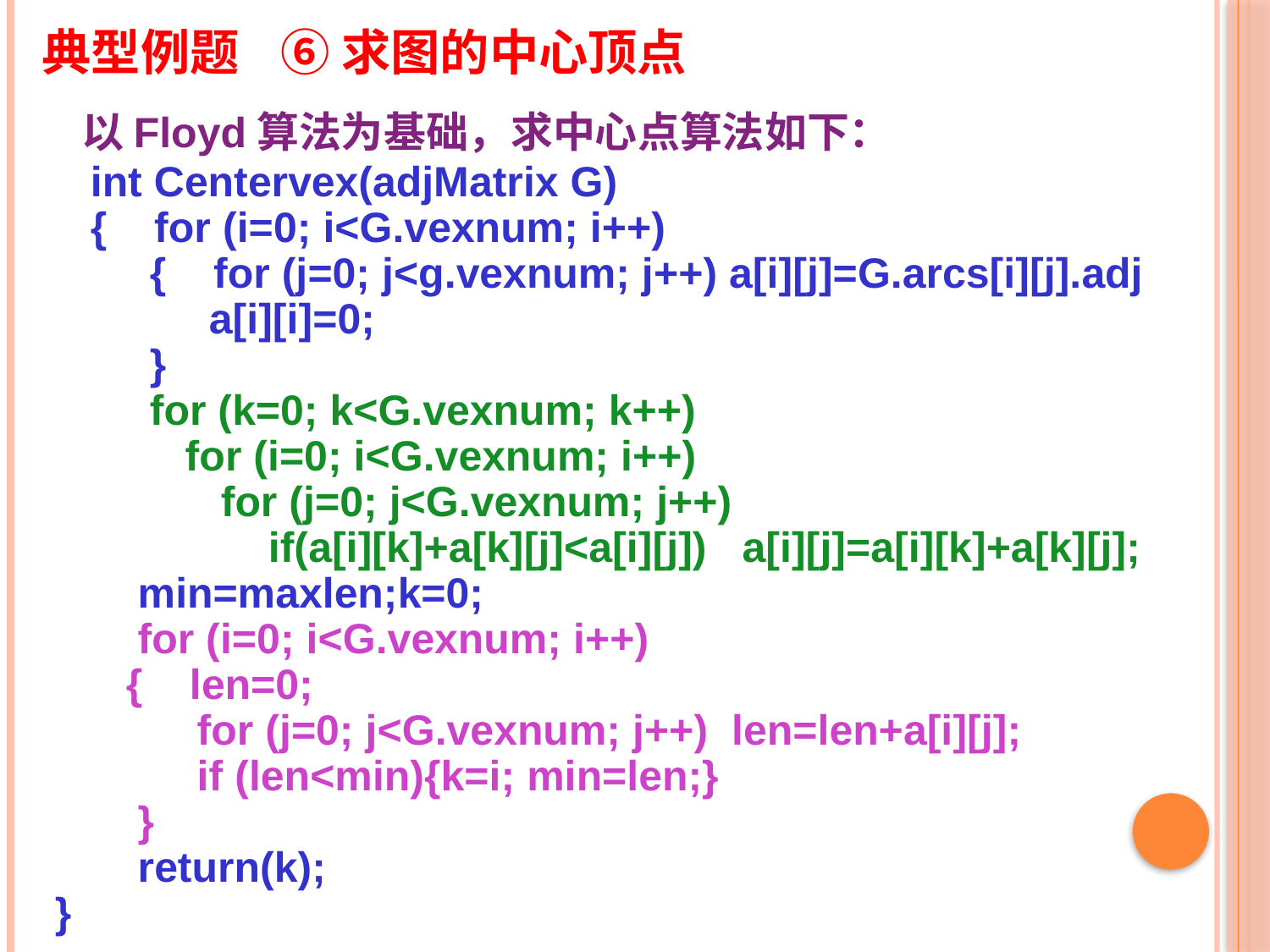

典型例题
# ⑥求图的中心顶点
 以Floyd算法为基础，求中心点算法如下：
   int Centervex(adjMatrix G)
   {    for (i=0; i<G.vexnum; i++)
        {    for (j=0; j<g.vexnum; j++) a[i][j]=G.arcs[i][j].adj
             a[i][i]=0;
        }
        for (k=0; k<G.vexnum; k++)
           for (i=0; i<G.vexnum; i++)
              for (j=0; j<G.vexnum; j++)
                  if(a[i][k]+a[k][j]<a[i][j])   a[i][j]=a[i][k]+a[k][j];
       min=maxlen;k=0;
       for (i=0; i<G.vexnum; i++)
      {    len=0;
            for (j=0; j<G.vexnum; j++)  len=len+a[i][j];
            if (len<min){k=i; min=len;}
       }
       return(k);
}